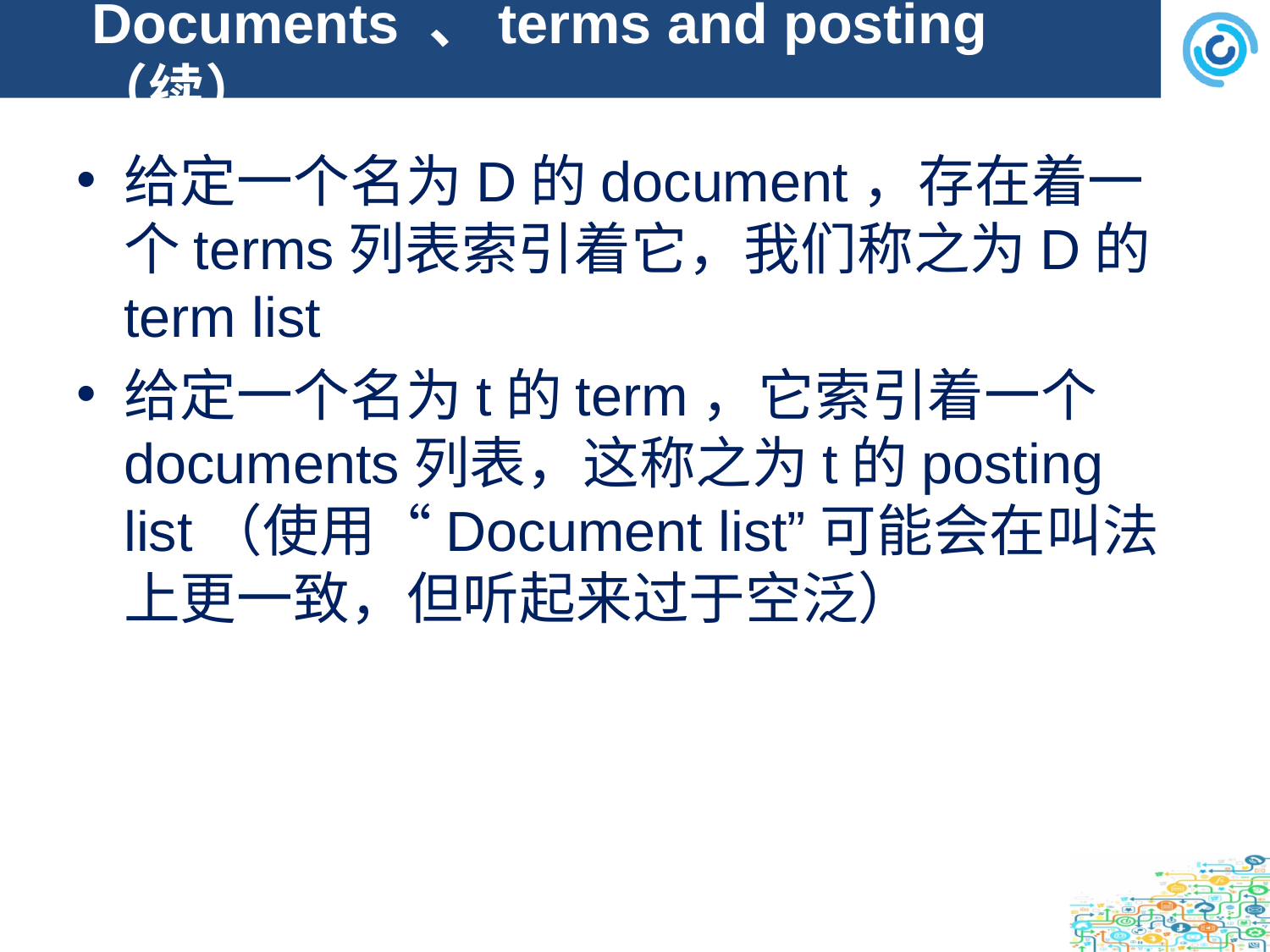

# Documents 、terms and posting（续）
给定一个名为D的document，存在着一个terms列表索引着它，我们称之为D的term list
给定一个名为t的term，它索引着一个documents列表，这称之为t的posting list（使用“Document list”可能会在叫法上更一致，但听起来过于空泛）